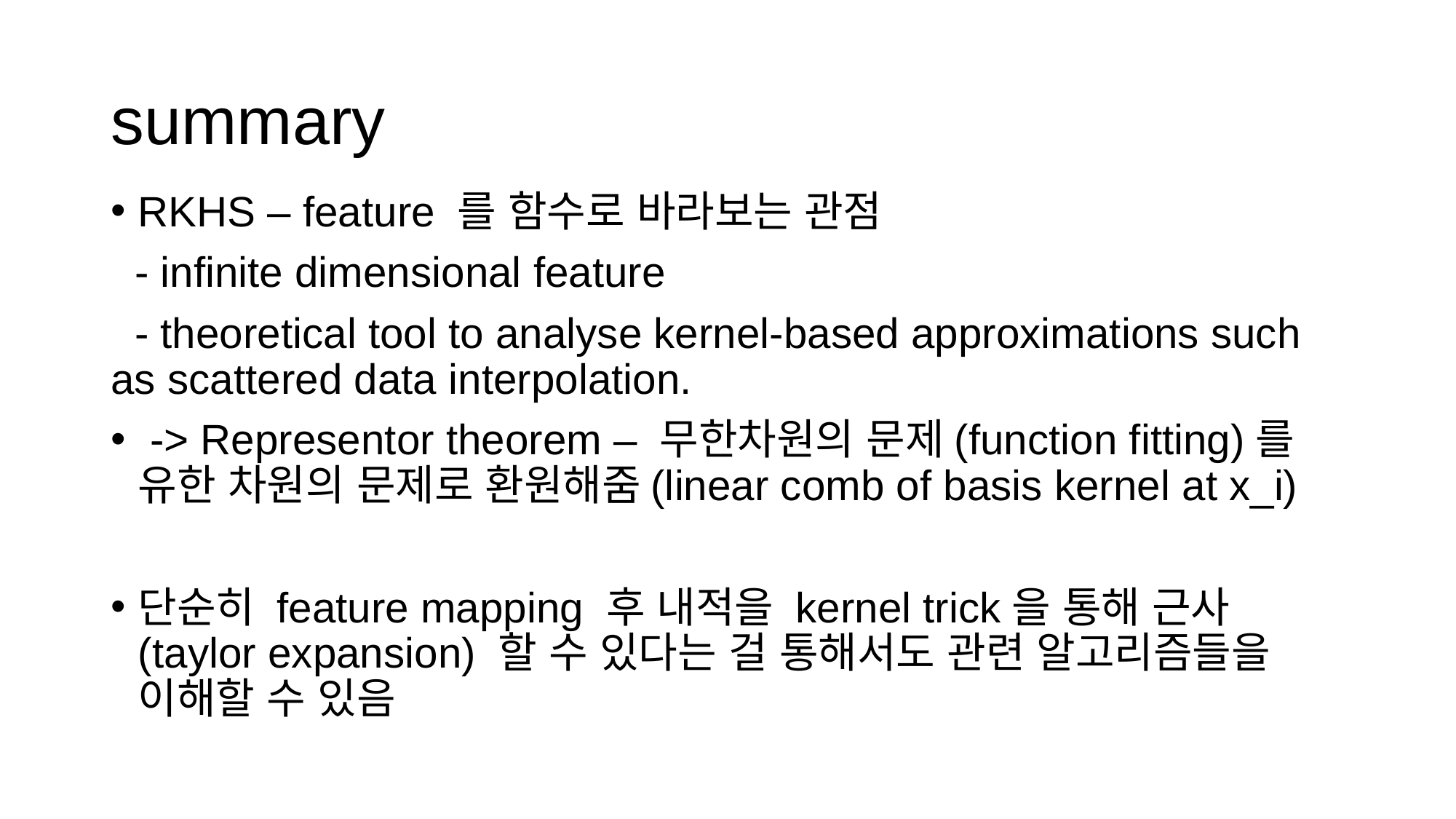

# summary
RKHS – feature 를 함수로 바라보는 관점
  - infinite dimensional feature
  - theoretical tool to analyse kernel-based approximations such as scattered data interpolation.
 -> Representor theorem – 무한차원의 문제(function fitting)를 유한 차원의 문제로 환원해줌(linear comb of basis kernel at x_i)

단순히 feature mapping 후 내적을 kernel trick을 통해 근사(taylor expansion) 할 수 있다는 걸 통해서도 관련 알고리즘들을 이해할 수 있음